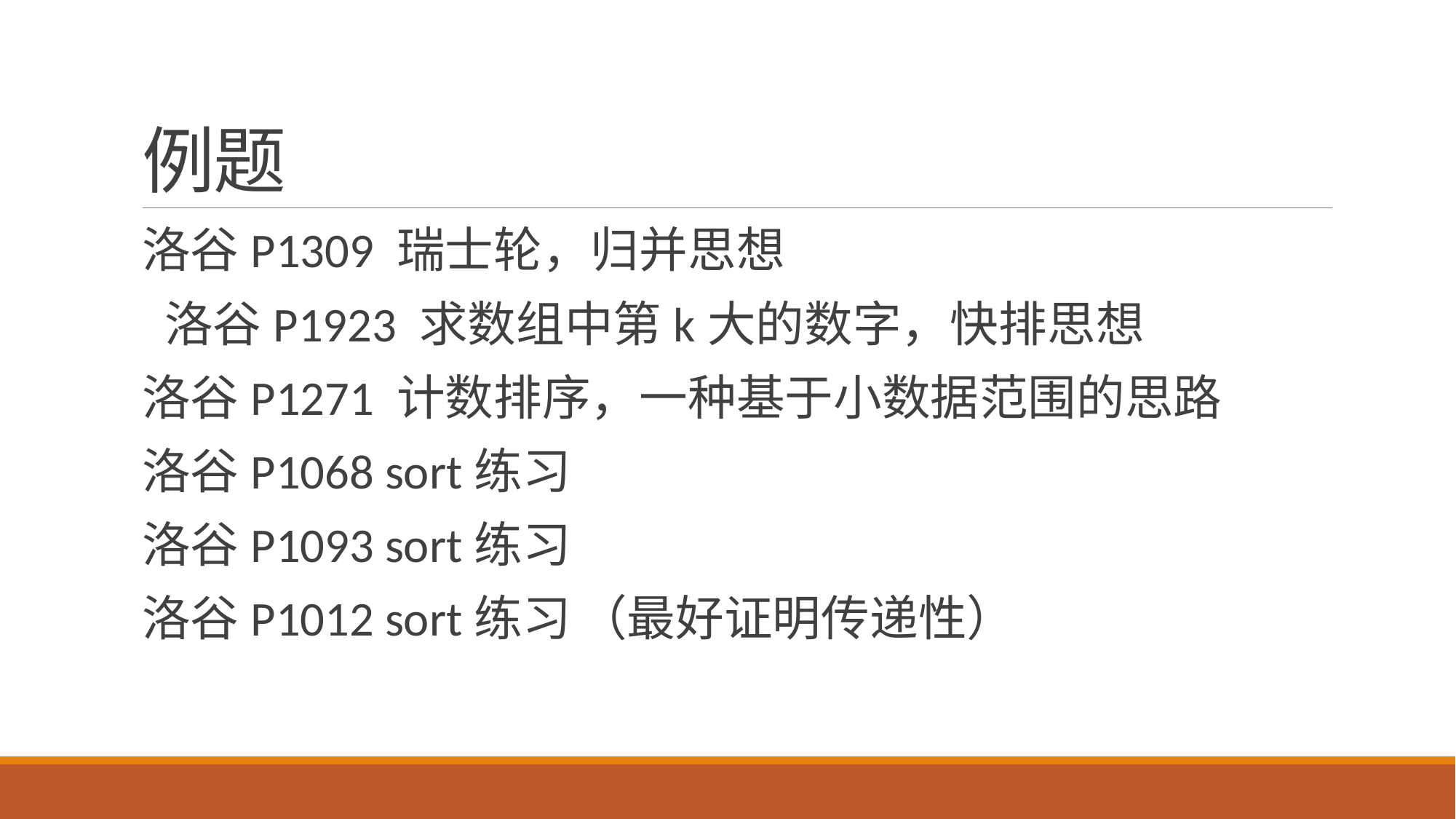

# 例题
洛谷P1309 瑞士轮，归并思想
  洛谷P1923 求数组中第k大的数字，快排思想
洛谷P1271 计数排序，一种基于小数据范围的思路
洛谷P1068 sort练习
洛谷P1093 sort练习
洛谷P1012 sort练习	（最好证明传递性）